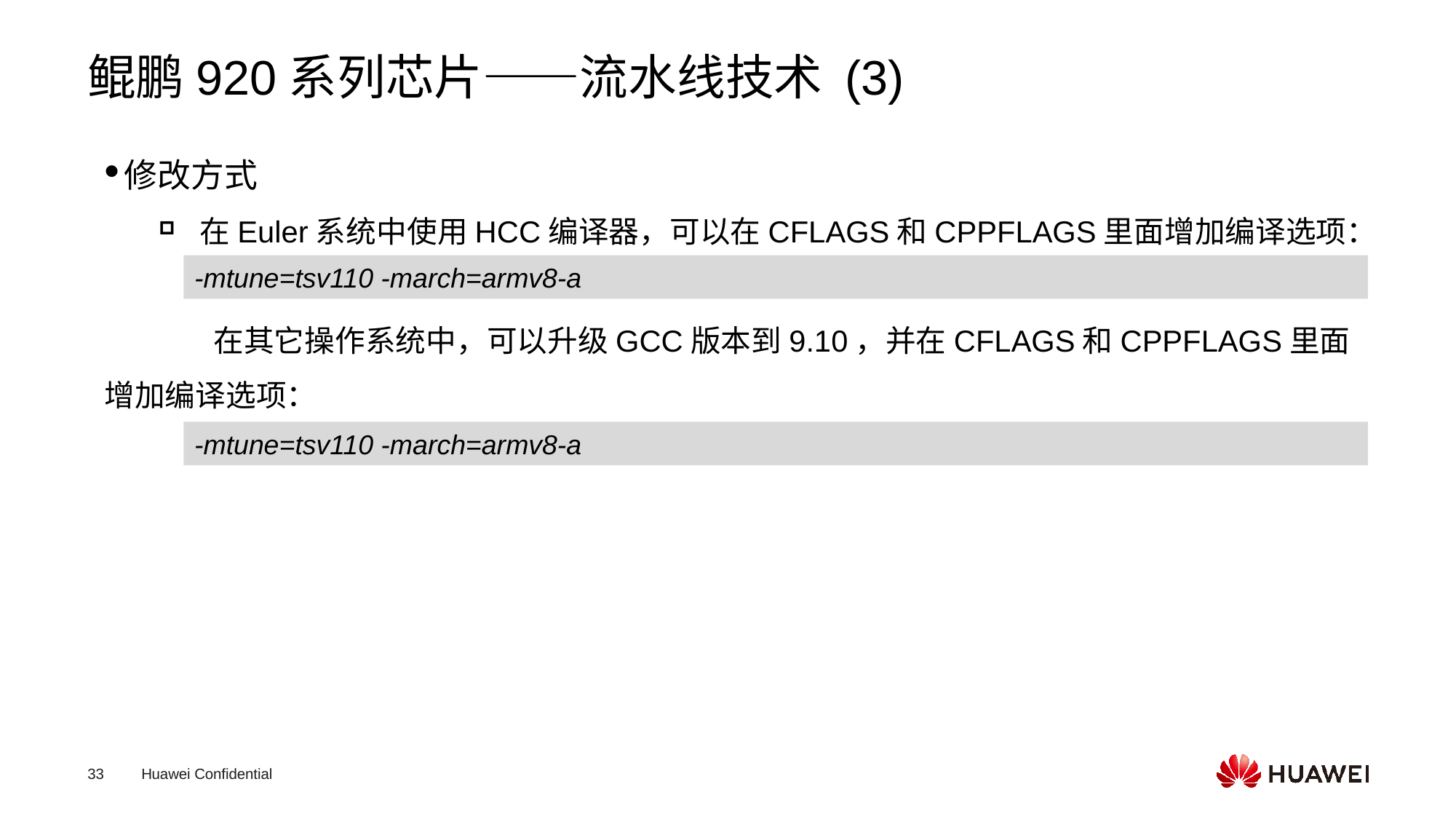

# 鲲鹏920系列芯片——流水线技术 (3)
修改方式
在Euler系统中使用HCC编译器，可以在CFLAGS和CPPFLAGS里面增加编译选项：

	在其它操作系统中，可以升级GCC版本到9.10，并在CFLAGS和CPPFLAGS里面增加编译选项：

-mtune=tsv110 -march=armv8-a
-mtune=tsv110 -march=armv8-a